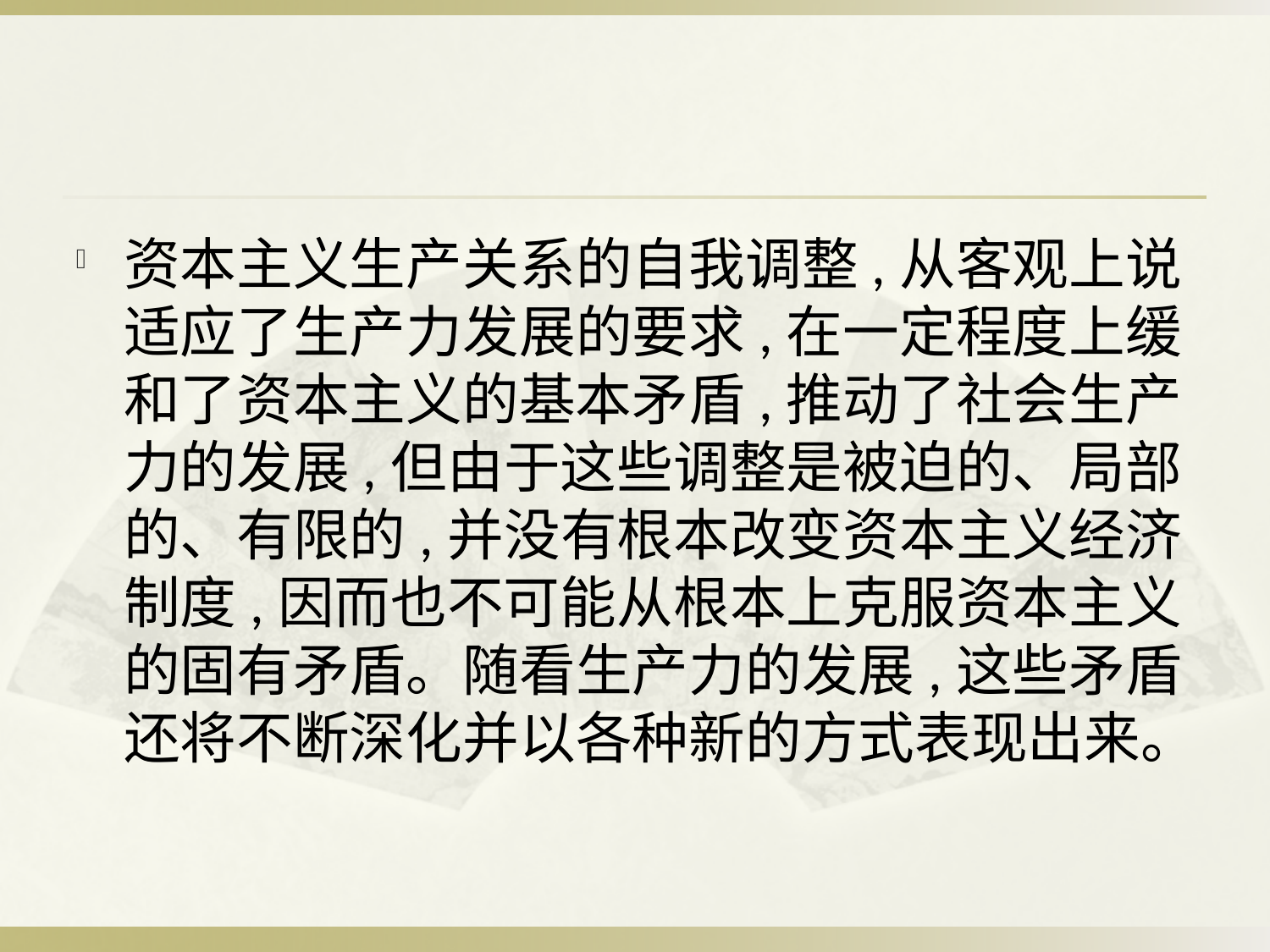

#
资本主义生产关系的自我调整,从客观上说适应了生产力发展的要求,在一定程度上缓和了资本主义的基本矛盾,推动了社会生产力的发展,但由于这些调整是被迫的、局部的、有限的,并没有根本改变资本主义经济制度,因而也不可能从根本上克服资本主义的固有矛盾。随看生产力的发展,这些矛盾还将不断深化并以各种新的方式表现出来。